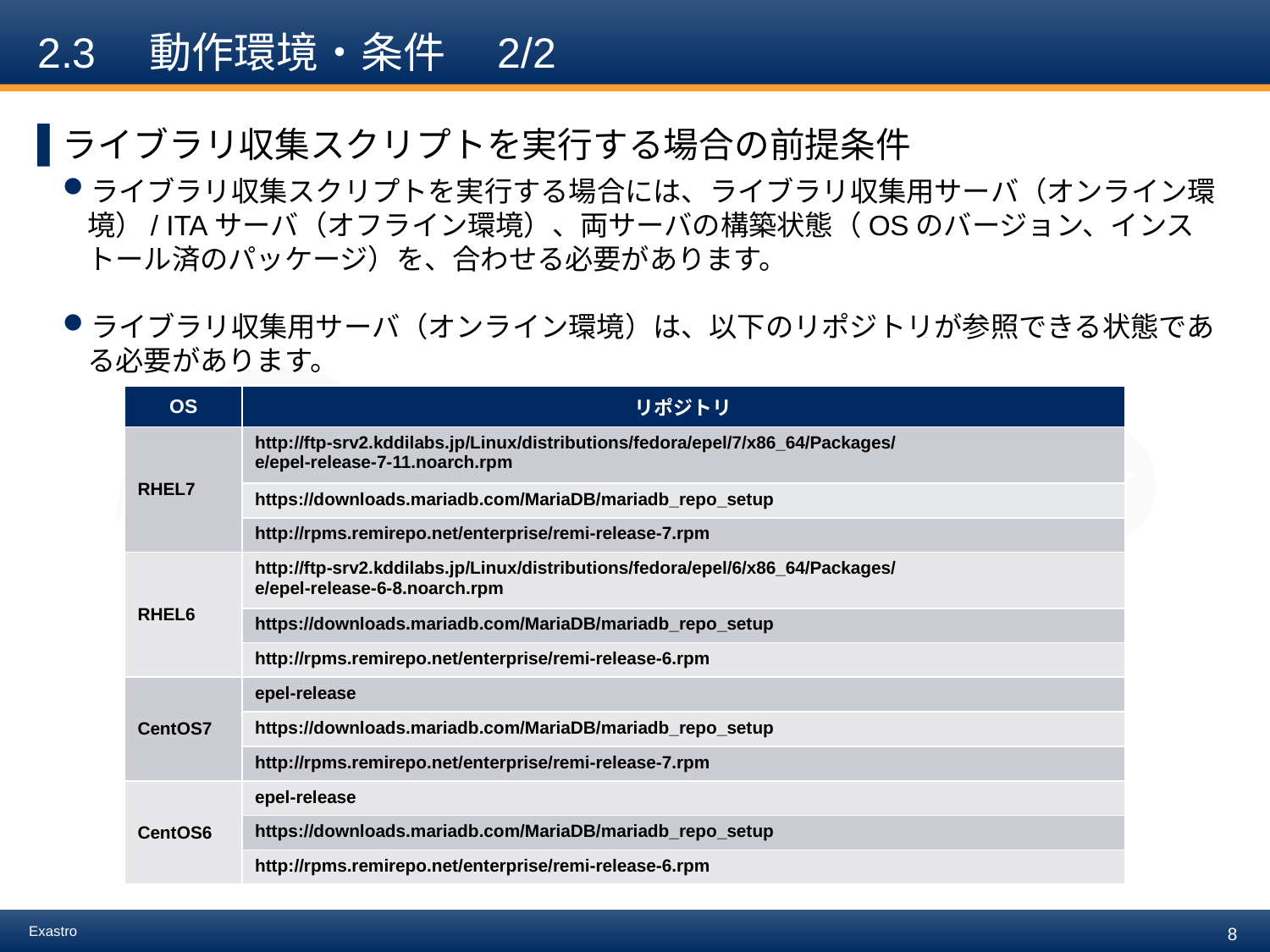

# 2.3　動作環境・条件　2/2
ライブラリ収集スクリプトを実行する場合の前提条件
ライブラリ収集スクリプトを実行する場合には、ライブラリ収集用サーバ（オンライン環境）/ ITAサーバ（オフライン環境）、両サーバの構築状態（OSのバージョン、インストール済のパッケージ）を、合わせる必要があります。

ライブラリ収集用サーバ（オンライン環境）は、以下のリポジトリが参照できる状態である必要があります。

| OS | リポジトリ |
| --- | --- |
| RHEL7 | http://ftp-srv2.kddilabs.jp/Linux/distributions/fedora/epel/7/x86\_64/Packages/ e/epel-release-7-11.noarch.rpm |
|  | https://downloads.mariadb.com/MariaDB/mariadb\_repo\_setup |
|  | http://rpms.remirepo.net/enterprise/remi-release-7.rpm |
| RHEL6 | http://ftp-srv2.kddilabs.jp/Linux/distributions/fedora/epel/6/x86\_64/Packages/ e/epel-release-6-8.noarch.rpm |
|  | https://downloads.mariadb.com/MariaDB/mariadb\_repo\_setup |
|  | http://rpms.remirepo.net/enterprise/remi-release-6.rpm |
| CentOS7 | epel-release |
|  | https://downloads.mariadb.com/MariaDB/mariadb\_repo\_setup |
|  | http://rpms.remirepo.net/enterprise/remi-release-7.rpm |
| CentOS6 | epel-release |
|  | https://downloads.mariadb.com/MariaDB/mariadb\_repo\_setup |
|  | http://rpms.remirepo.net/enterprise/remi-release-6.rpm |